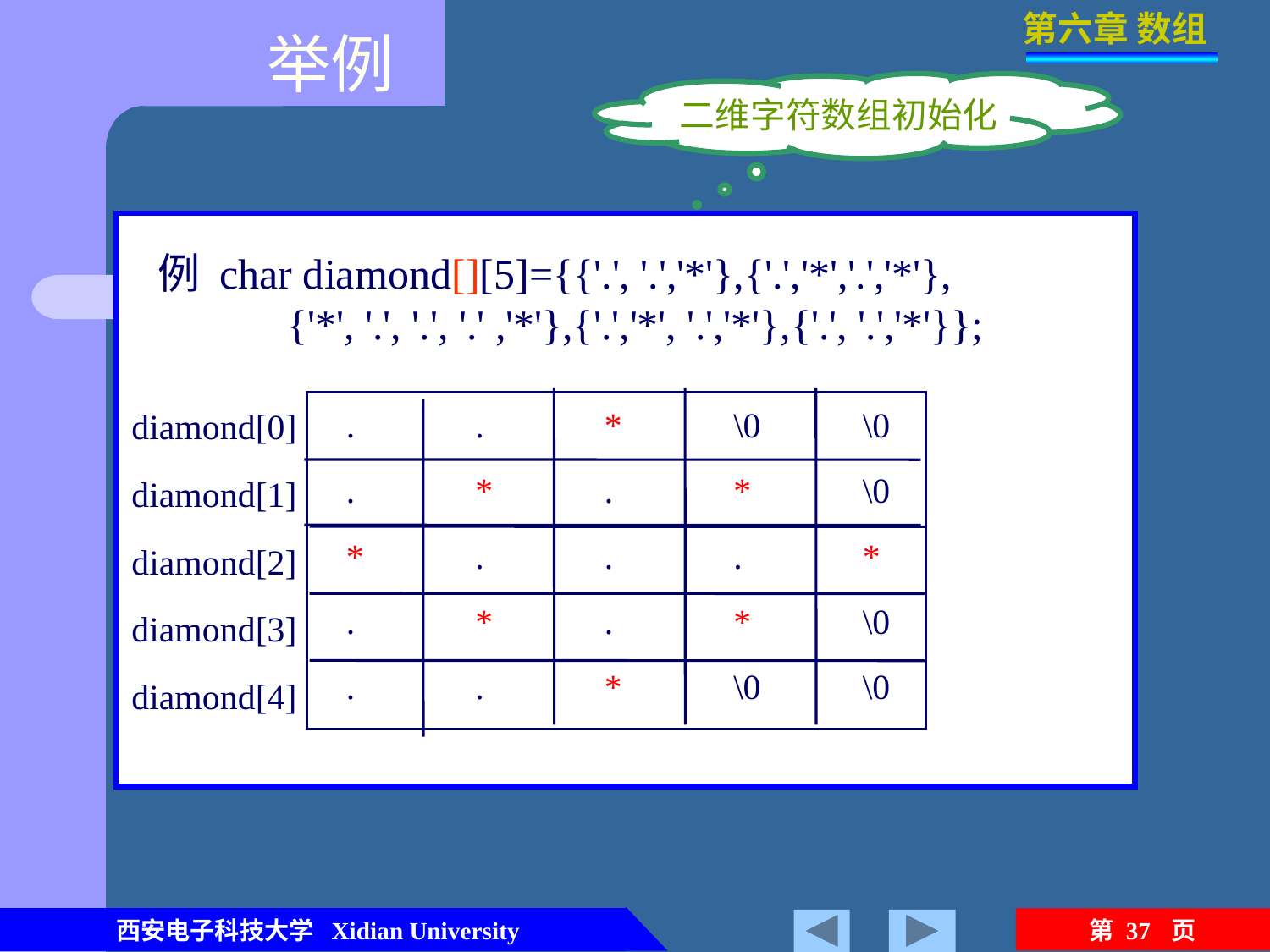

第六章 数组

举例
二维字符数组初始化
  例 char diamond[][5]={{'.', '.','*'},{'.','*','.','*'},
	   {'*', '.', '.', '.' ,'*'},{'.','*', '.','*'},{'.', '.','*'}};

.
.
*
\0
\0

.
*
.
*
\0

*
.
.
.
*

.
*
.
*
\0

.
.
*
\0
\0

diamond[0]
diamond[1]
diamond[2]
diamond[3]
diamond[4]